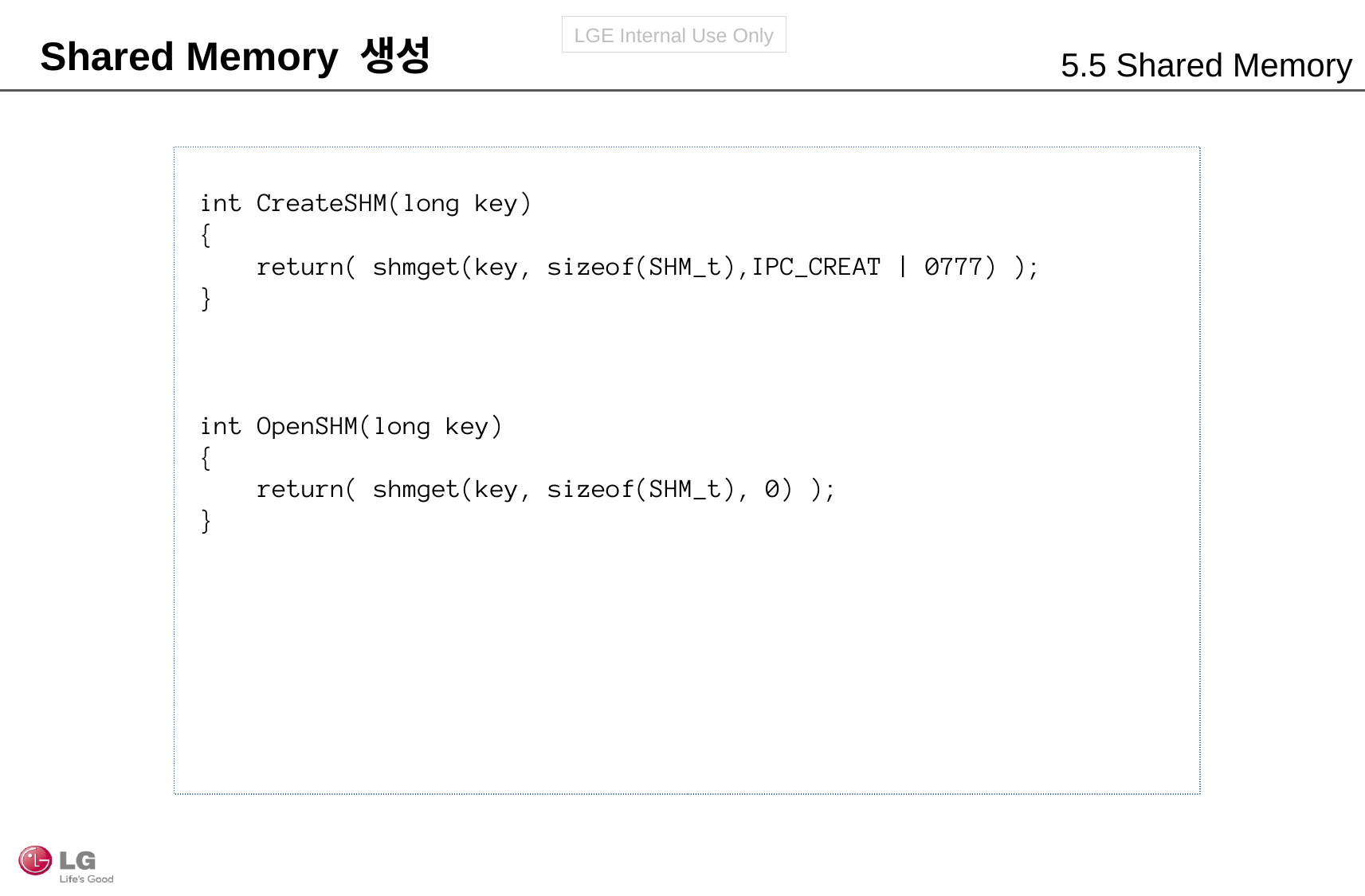

Shared Memory 생성
5.5 Shared Memory

int CreateSHM(long key)
{
    return( shmget(key, sizeof(SHM_t),IPC_CREAT | 0777) );
}

int OpenSHM(long key)
{
    return( shmget(key, sizeof(SHM_t), 0) );
}